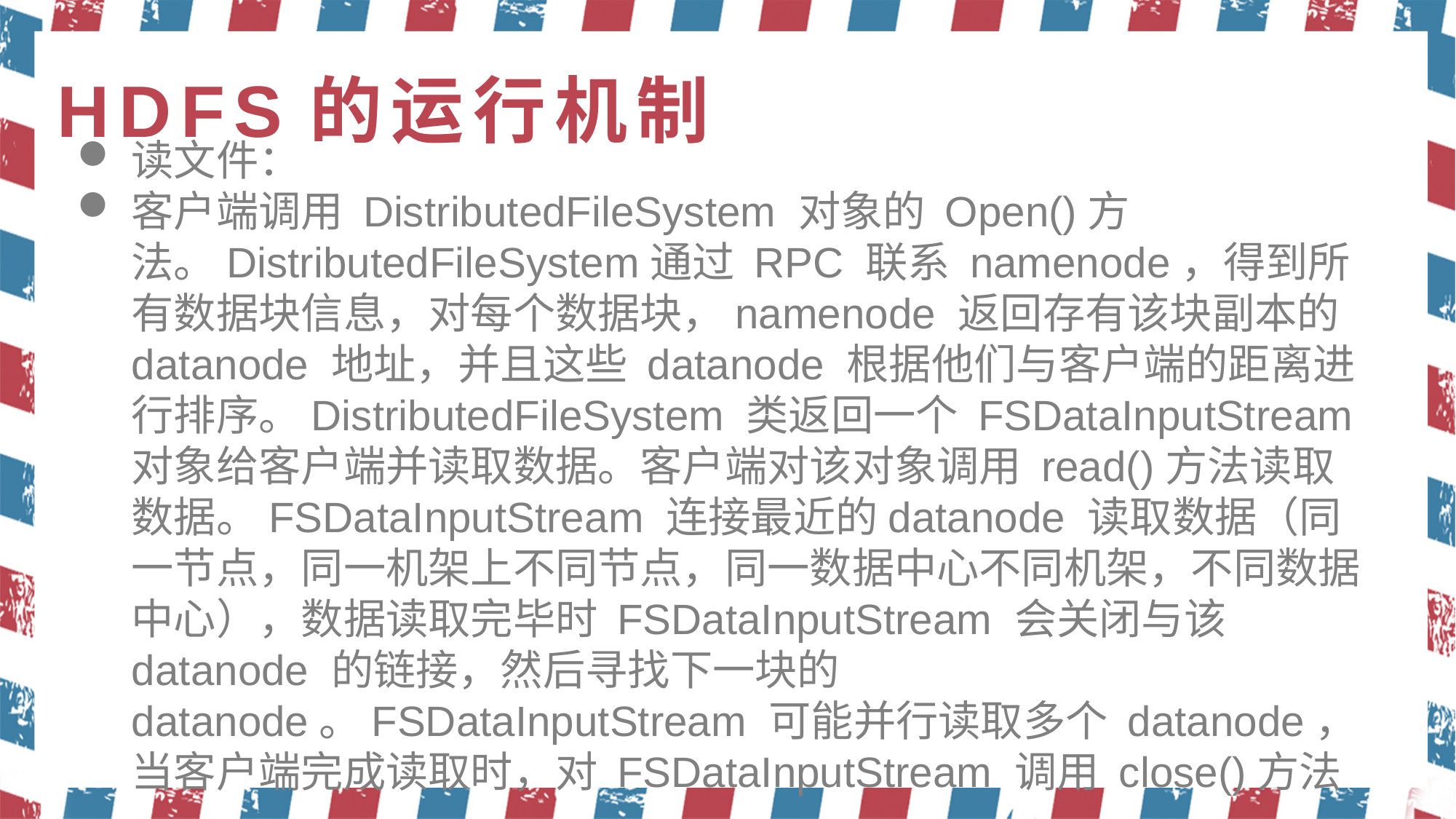

HDFS的运行机制
读文件：
客户端调用 DistributedFileSystem 对象的 Open()方法。DistributedFileSystem通过 RPC 联系 namenode，得到所有数据块信息，对每个数据块，namenode 返回存有该块副本的 datanode 地址，并且这些 datanode 根据他们与客户端的距离进行排序。DistributedFileSystem 类返回一个 FSDataInputStream 对象给客户端并读取数据。客户端对该对象调用 read()方法读取数据。FSDataInputStream 连接最近的datanode 读取数据（同一节点，同一机架上不同节点，同一数据中心不同机架，不同数据中心），数据读取完毕时 FSDataInputStream 会关闭与该 datanode 的链接，然后寻找下一块的 datanode。FSDataInputStream 可能并行读取多个 datanode，当客户端完成读取时，对 FSDataInputStream 调用 close()方法